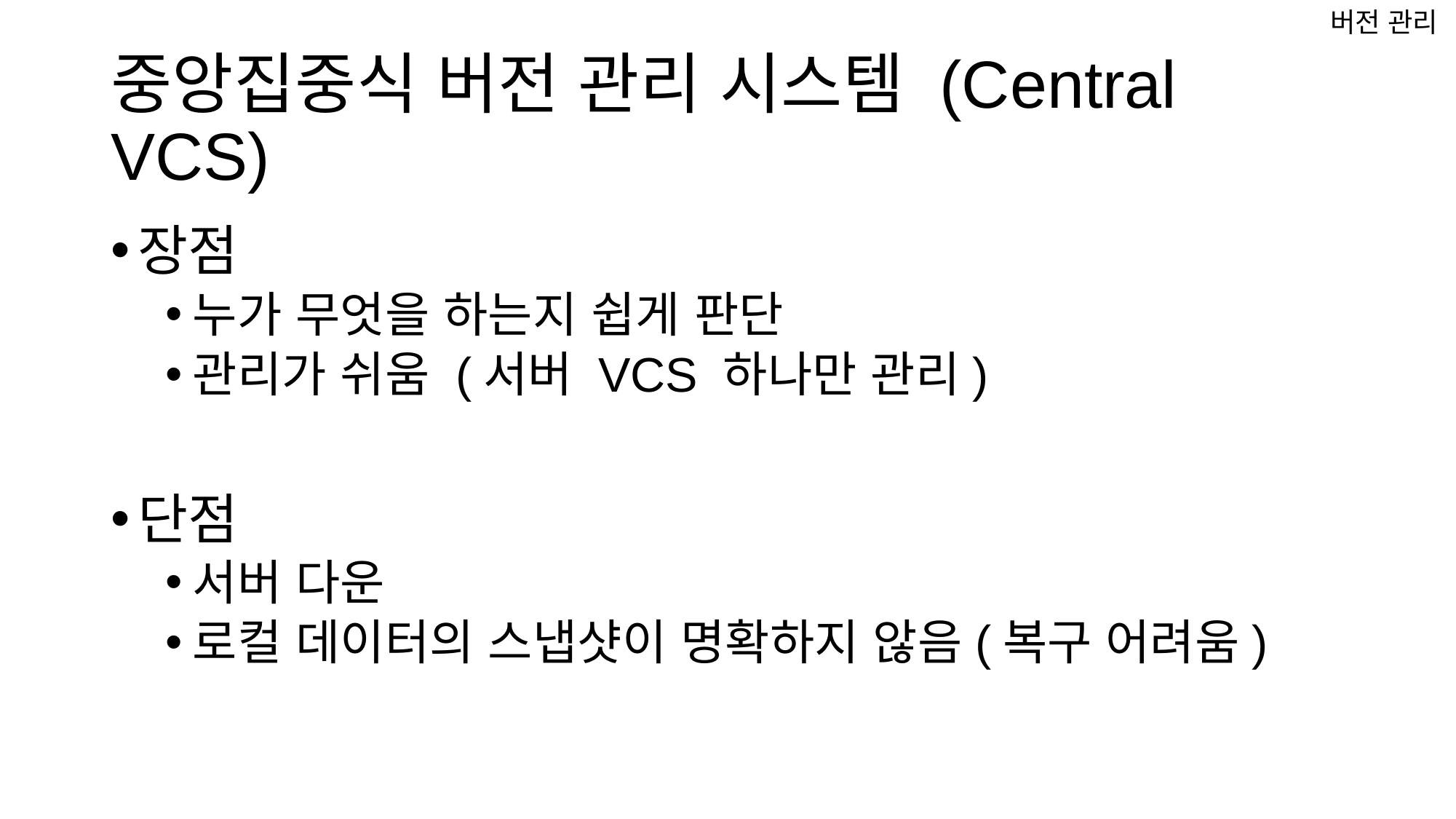

버전 관리
# 중앙집중식 버전 관리 시스템 (Central VCS)
장점
누가 무엇을 하는지 쉽게 판단
관리가 쉬움 (서버 VCS 하나만 관리)

단점
서버 다운
로컬 데이터의 스냅샷이 명확하지 않음(복구 어려움)